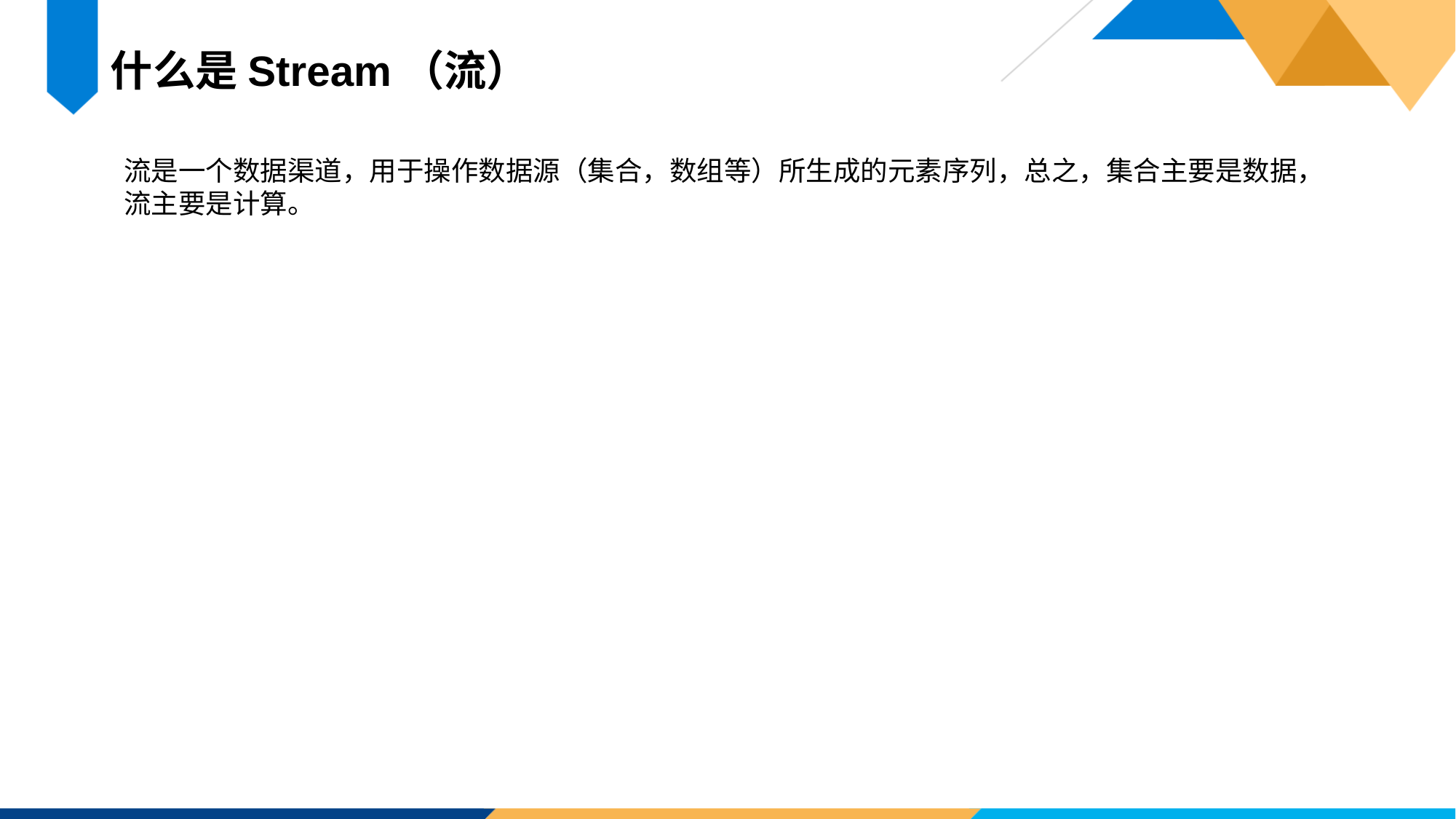

什么是Stream（流）
流是一个数据渠道，用于操作数据源（集合，数组等）所生成的元素序列，总之，集合主要是数据，
流主要是计算。